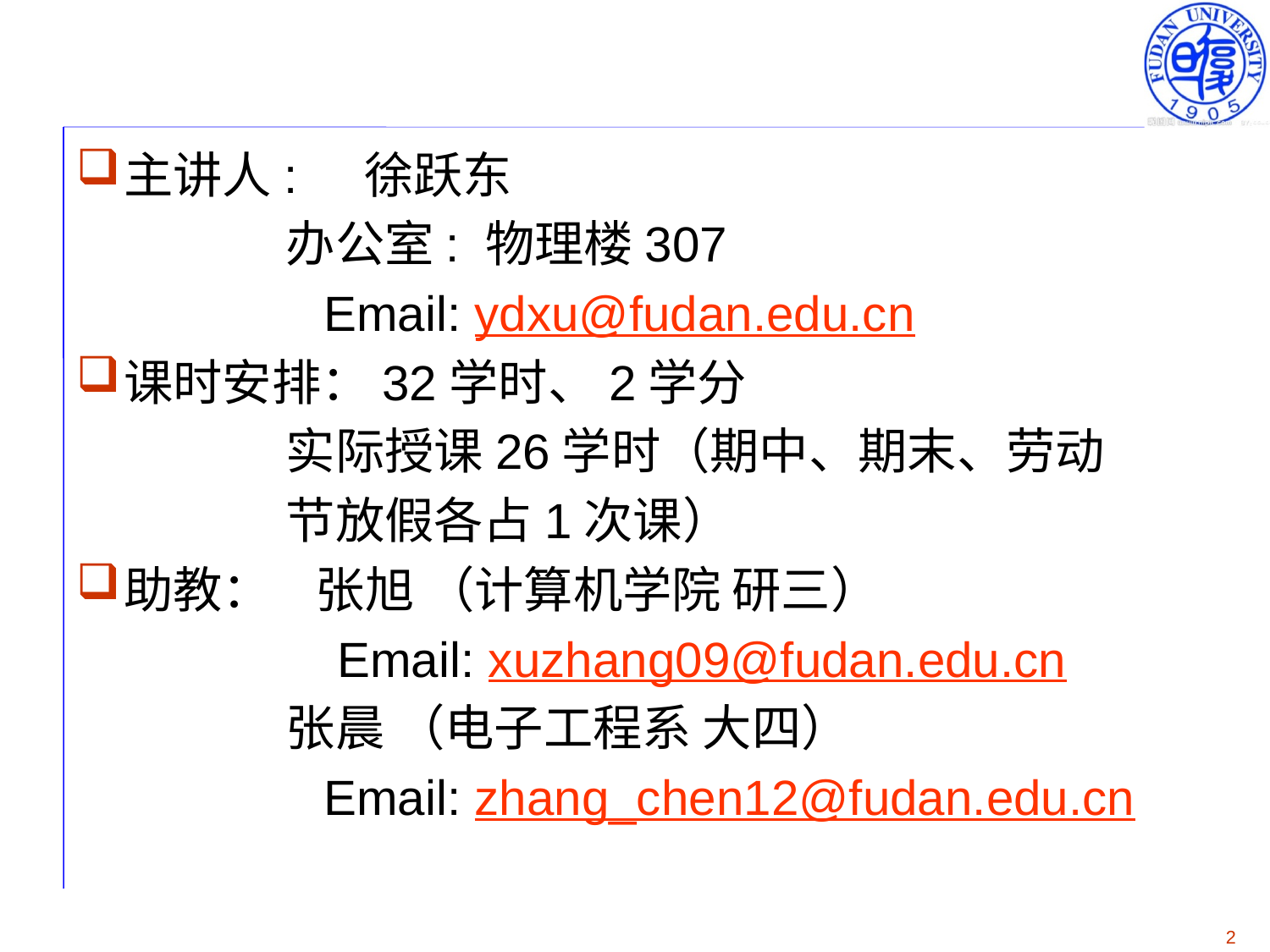

#
主讲人:    徐跃东
                  办公室: 物理楼307
                  Email: ydxu@fudan.edu.cn
课时安排：32学时、2学分
                  实际授课26学时（期中、期末、劳动
                  节放假各占1次课）
助教：    张旭 （计算机学院 研三）
                   Email: xuzhang09@fudan.edu.cn
                  张晨 （电子工程系 大四）
                  Email: zhang_chen12@fudan.edu.cn

2